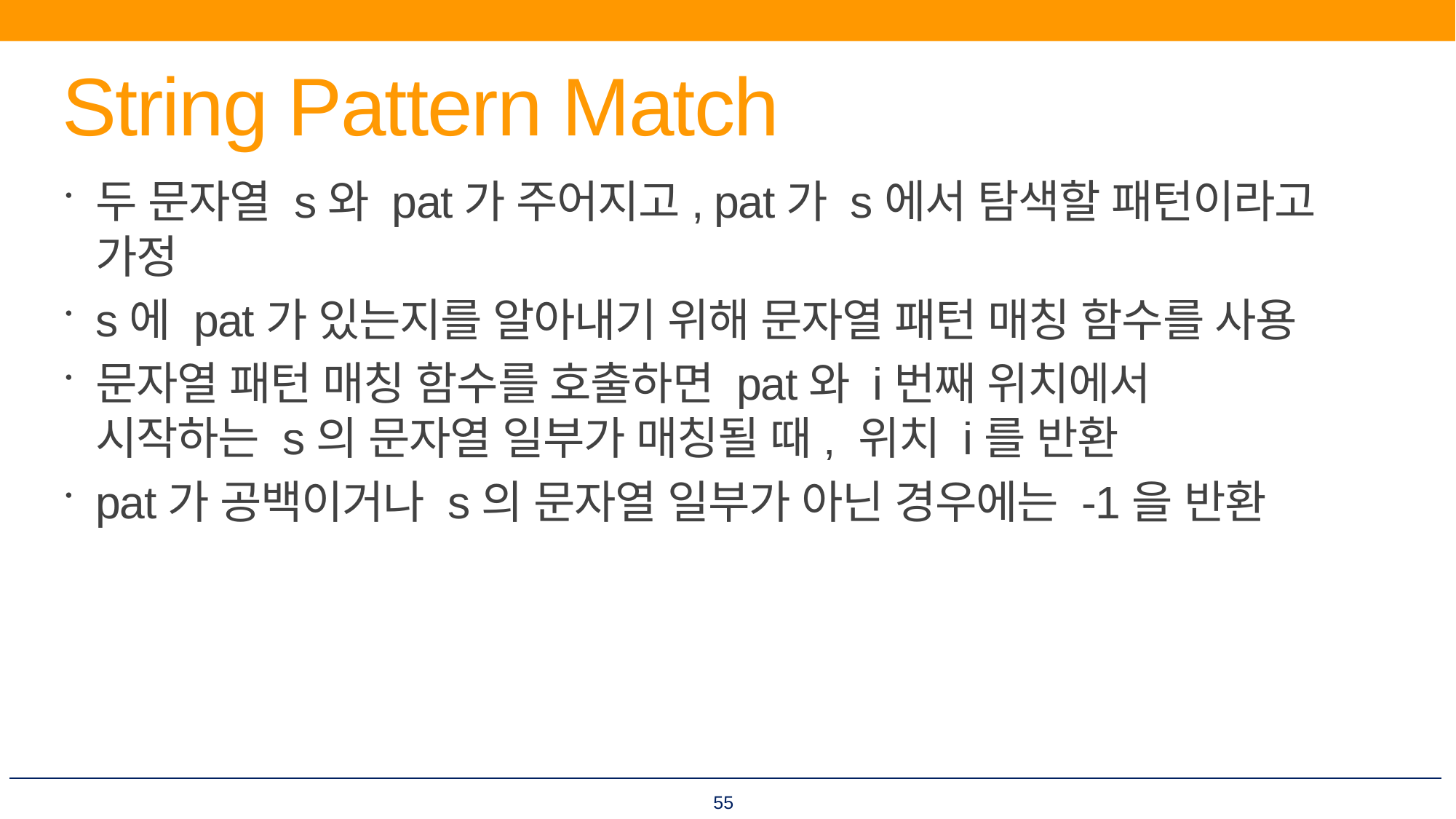

# String Pattern Match
두 문자열 s와 pat가 주어지고, pat가 s에서 탐색할 패턴이라고 가정
s에 pat가 있는지를 알아내기 위해 문자열 패턴 매칭 함수를 사용
문자열 패턴 매칭 함수를 호출하면 pat와 i번째 위치에서
시작하는 s의 문자열 일부가 매칭될 때, 위치 i를 반환
pat가 공백이거나 s의 문자열 일부가 아닌 경우에는 -1을 반환

55